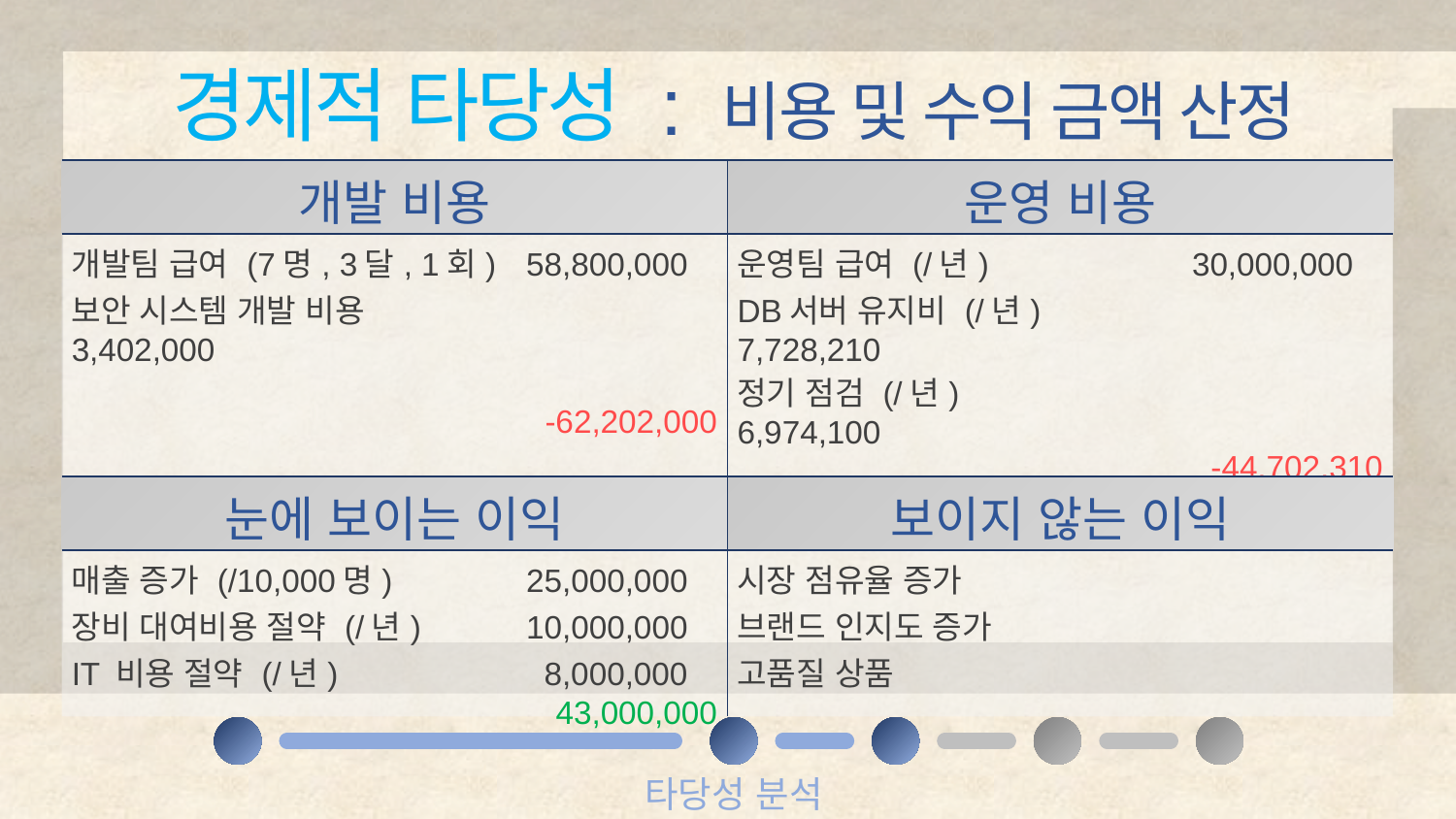

경제적 타당성 : 비용 및 수익 금액 산정
| 개발 비용 | 운영 비용 |
| --- | --- |
| 개발팀 급여 (7명, 3달, 1회) 58,800,000 보안 시스템 개발 비용 3,402,000 -62,202,000 | 운영팀 급여 (/년) 30,000,000 DB서버 유지비 (/년) 7,728,210 정기 점검 (/년) 6,974,100 -44,702,310 |
| 눈에 보이는 이익 | 보이지 않는 이익 |
| 매출 증가 (/10,000명) 25,000,000 장비 대여비용 절약 (/년) 10,000,000 IT 비용 절약 (/년) 8,000,000 43,000,000 | 시장 점유율 증가 브랜드 인지도 증가 고품질 상품 |

타당성 분석